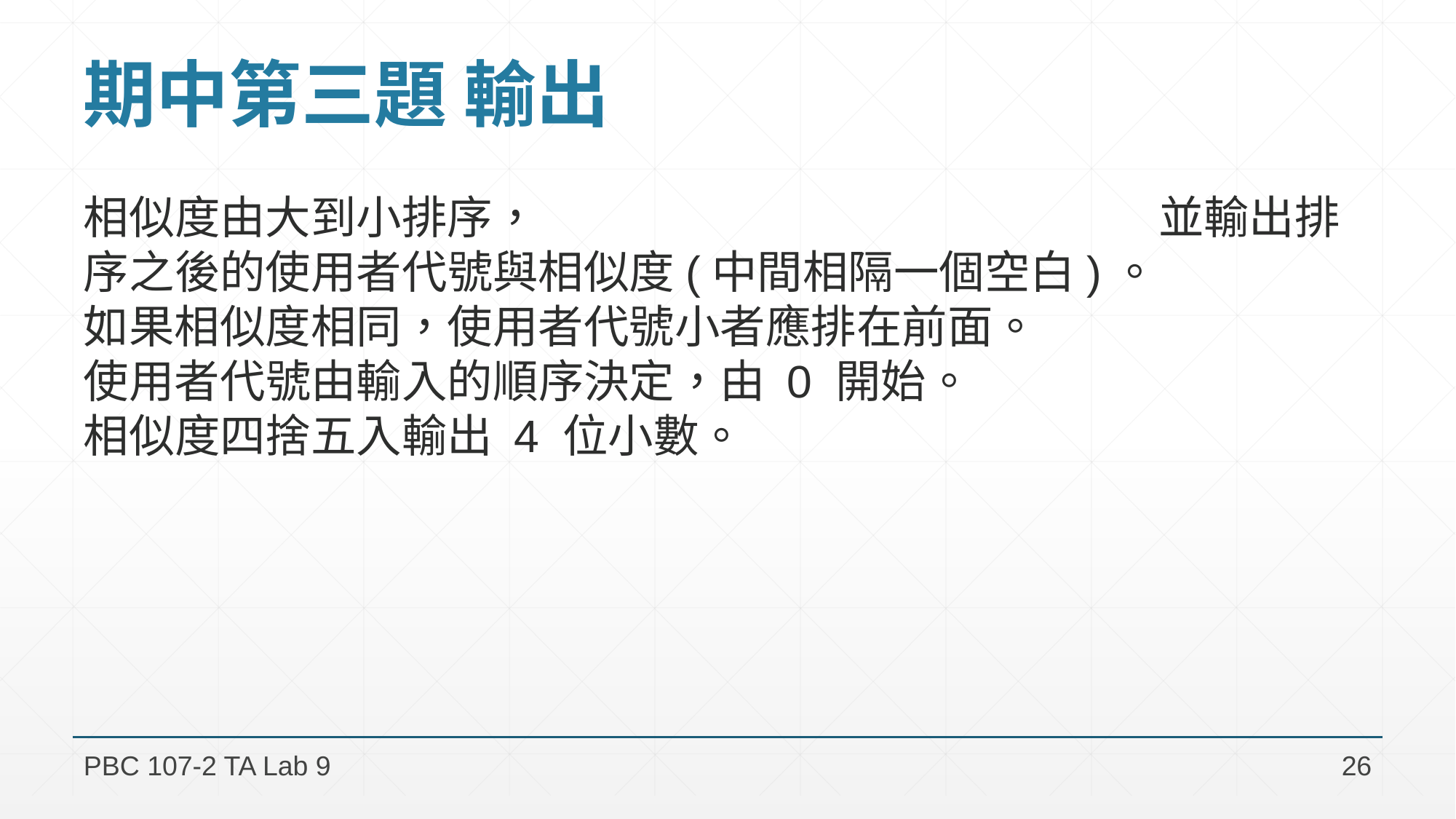

# 期中第三題 輸出
相似度由大到小排序，                                                             並輸出排序之後的使用者代號與相似度(中間相隔一個空白)。
如果相似度相同，使用者代號小者應排在前面。
使用者代號由輸入的順序決定，由 0 開始。
相似度四捨五入輸出 4 位小數。
PBC 107-2 TA Lab 9
26